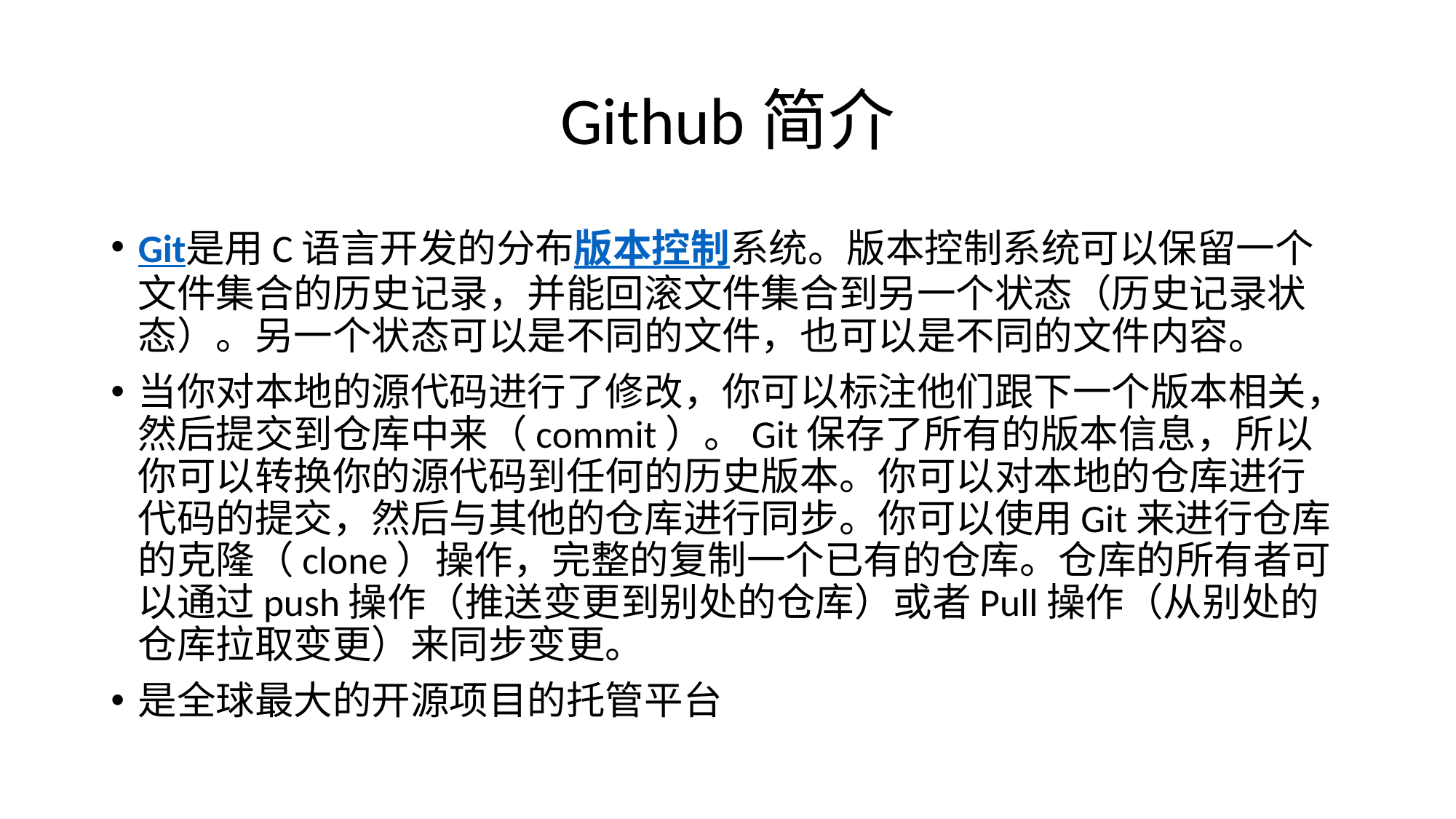

# Github简介
Git是用C语言开发的分布版本控制系统。版本控制系统可以保留一个文件集合的历史记录，并能回滚文件集合到另一个状态（历史记录状态）。另一个状态可以是不同的文件，也可以是不同的文件内容。
当你对本地的源代码进行了修改，你可以标注他们跟下一个版本相关，然后提交到仓库中来（commit）。Git保存了所有的版本信息，所以你可以转换你的源代码到任何的历史版本。你可以对本地的仓库进行代码的提交，然后与其他的仓库进行同步。你可以使用Git来进行仓库的克隆（clone）操作，完整的复制一个已有的仓库。仓库的所有者可以通过push操作（推送变更到别处的仓库）或者Pull操作（从别处的仓库拉取变更）来同步变更。
是全球最大的开源项目的托管平台